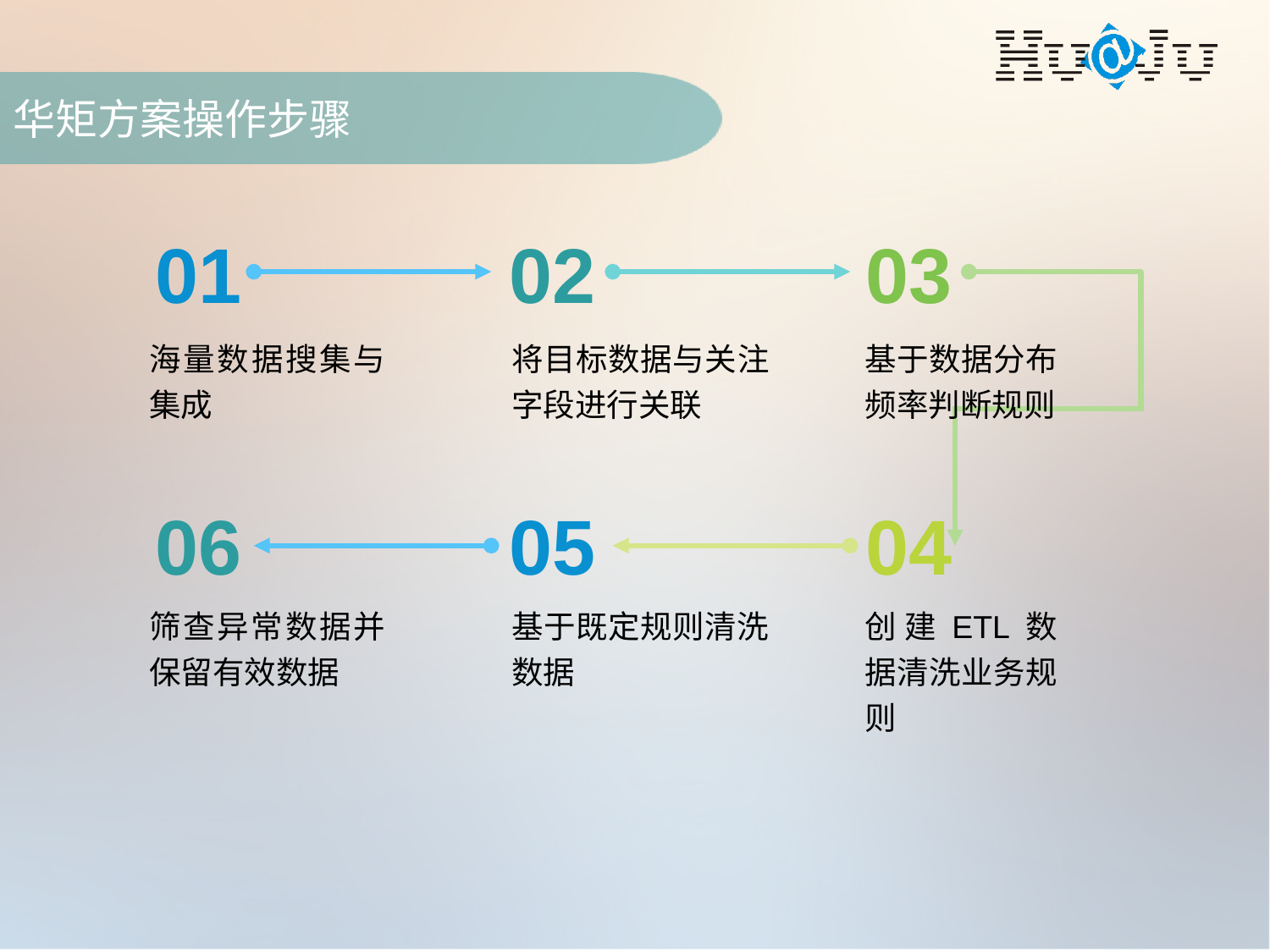

# 华矩方案操作步骤
01
02
03
海量数据搜集与集成
将目标数据与关注字段进行关联
基于数据分布频率判断规则
06
05
04
筛查异常数据并保留有效数据
基于既定规则清洗数据
创建ETL数据清洗业务规则